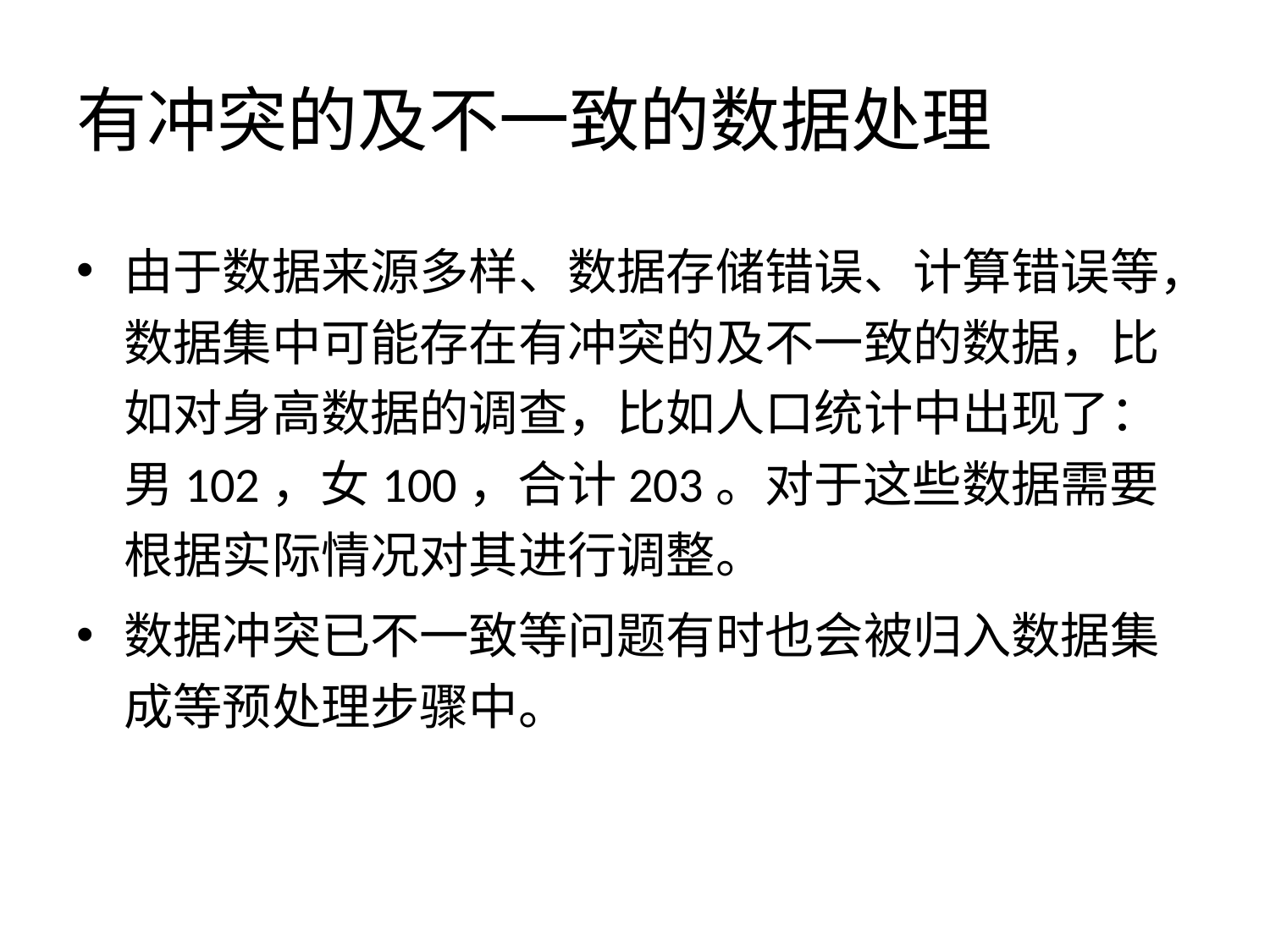

# 有冲突的及不一致的数据处理
由于数据来源多样、数据存储错误、计算错误等，数据集中可能存在有冲突的及不一致的数据，比如对身高数据的调查，比如人口统计中出现了：男102，女100，合计203。对于这些数据需要根据实际情况对其进行调整。
数据冲突已不一致等问题有时也会被归入数据集成等预处理步骤中。